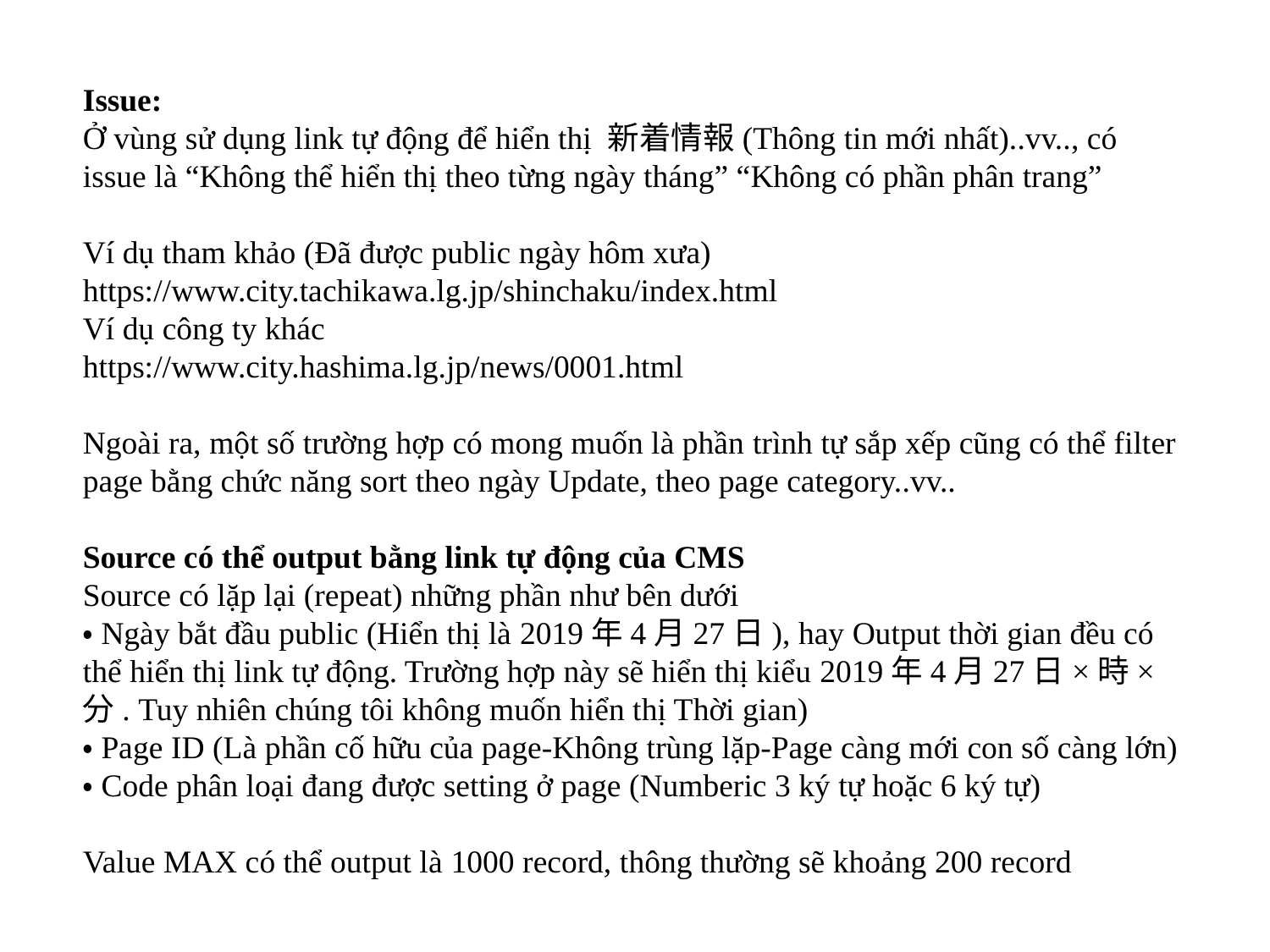

Issue:
Ở vùng sử dụng link tự động để hiển thị 新着情報(Thông tin mới nhất)..vv.., có issue là “Không thể hiển thị theo từng ngày tháng” “Không có phần phân trang”

Ví dụ tham khảo (Đã được public ngày hôm xưa)
https://www.city.tachikawa.lg.jp/shinchaku/index.html
Ví dụ công ty khác
https://www.city.hashima.lg.jp/news/0001.html

Ngoài ra, một số trường hợp có mong muốn là phần trình tự sắp xếp cũng có thể filter page bằng chức năng sort theo ngày Update, theo page category..vv..

Source có thể output bằng link tự động của CMS
Source có lặp lại (repeat) những phần như bên dưới
・Ngày bắt đầu public (Hiển thị là 2019年4月27日), hay Output thời gian đều có thể hiển thị link tự động. Trường hợp này sẽ hiển thị kiểu 2019年4月27日×時×分. Tuy nhiên chúng tôi không muốn hiển thị Thời gian)
・Page ID (Là phần cố hữu của page-Không trùng lặp-Page càng mới con số càng lớn)
・Code phân loại đang được setting ở page (Numberic 3 ký tự hoặc 6 ký tự)

Value MAX có thể output là 1000 record, thông thường sẽ khoảng 200 record